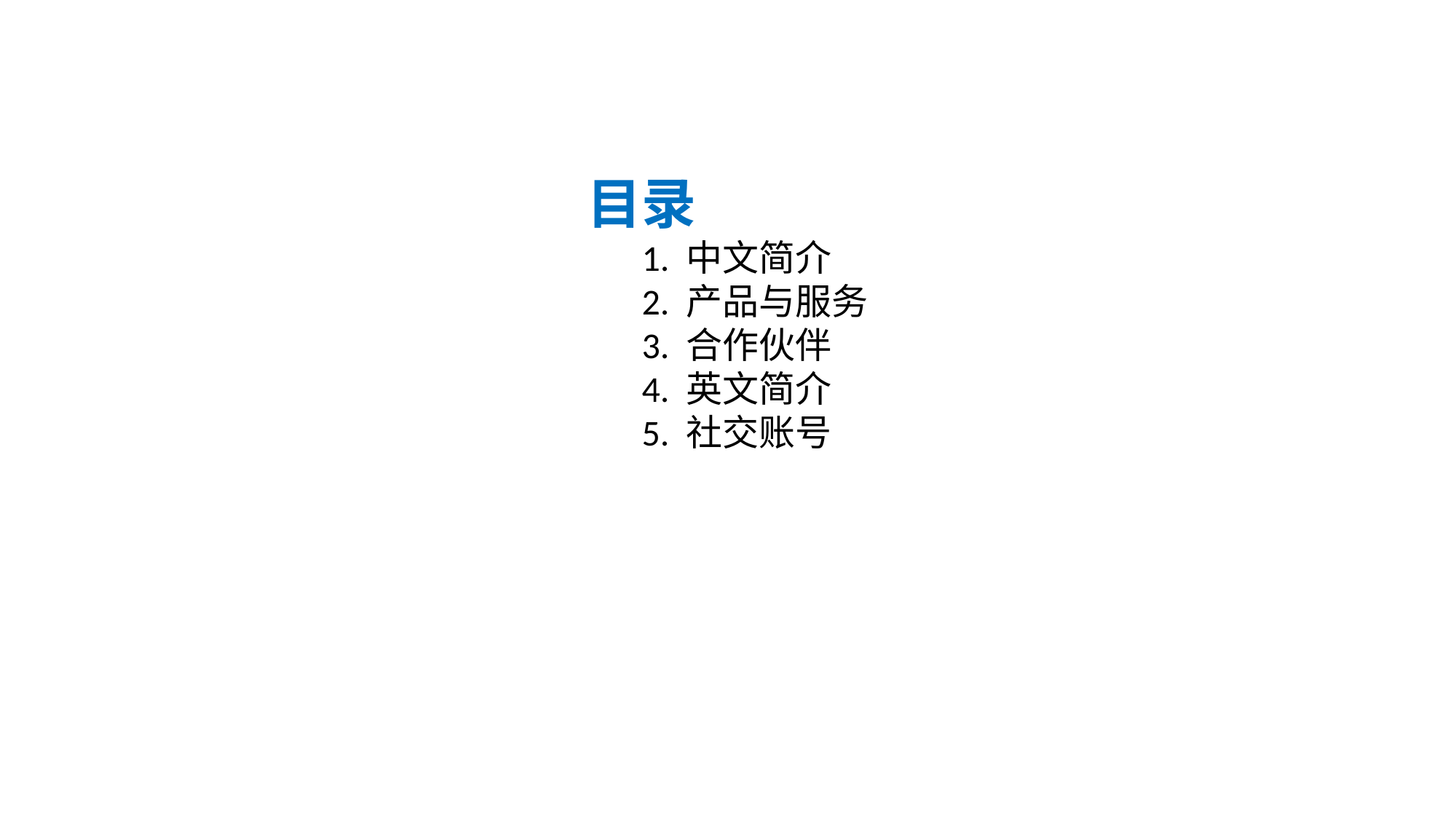

目录
1. 中文简介
2. 产品与服务
3. 合作伙伴
4. 英文简介
5. 社交账号